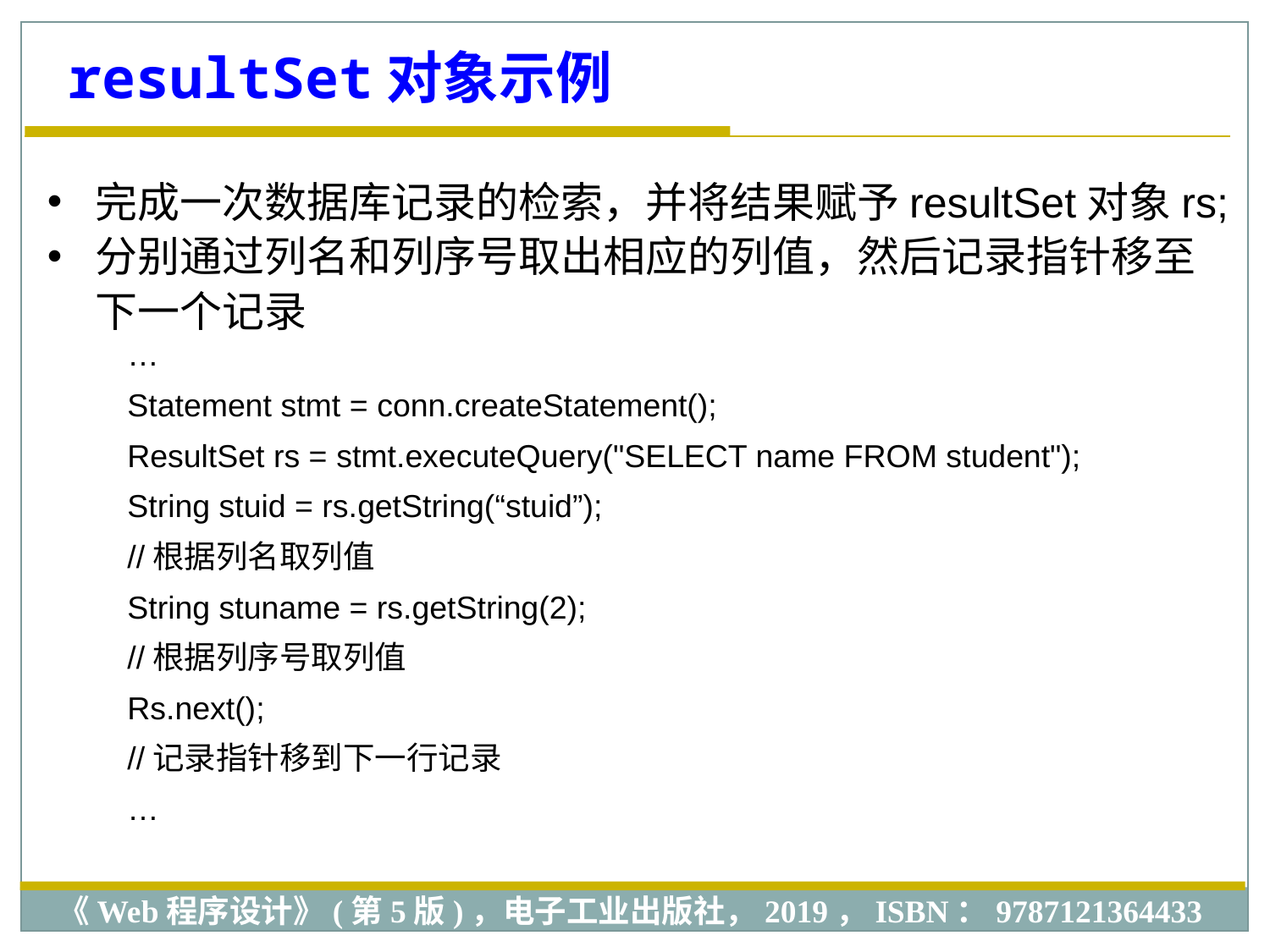

resultSet对象示例
完成一次数据库记录的检索，并将结果赋予resultSet对象rs;
分别通过列名和列序号取出相应的列值，然后记录指针移至下一个记录
…
Statement stmt = conn.createStatement();
ResultSet rs = stmt.executeQuery("SELECT name FROM student");
String stuid = rs.getString(“stuid”);
//根据列名取列值
String stuname = rs.getString(2);
//根据列序号取列值
Rs.next();
//记录指针移到下一行记录
…